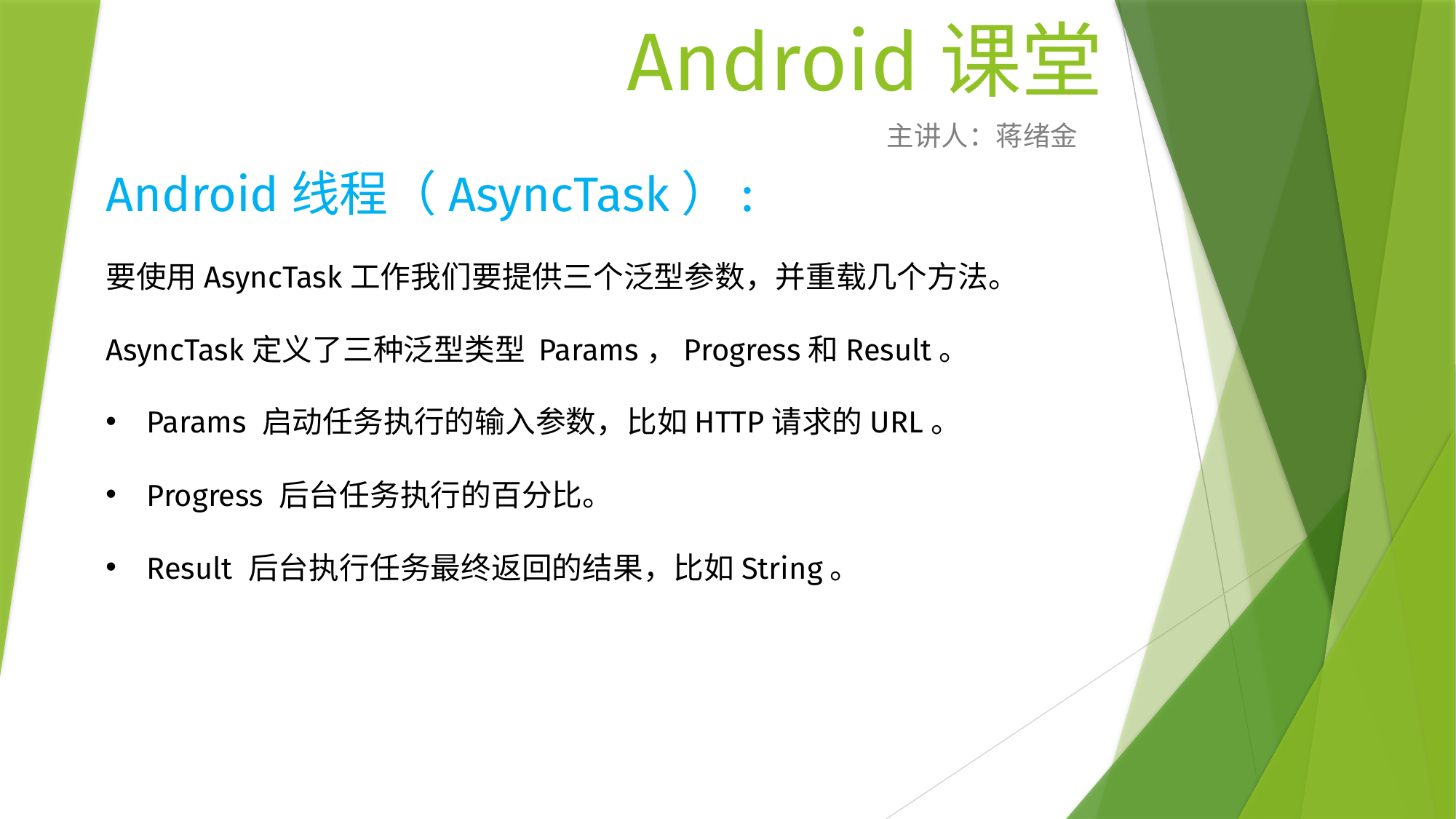

# Android课堂
主讲人：蒋绪金
Android线程（AsyncTask）:

要使用AsyncTask工作我们要提供三个泛型参数，并重载几个方法。

AsyncTask定义了三种泛型类型 Params，Progress和Result。

Params 启动任务执行的输入参数，比如HTTP请求的URL。

Progress 后台任务执行的百分比。

Result 后台执行任务最终返回的结果，比如String。